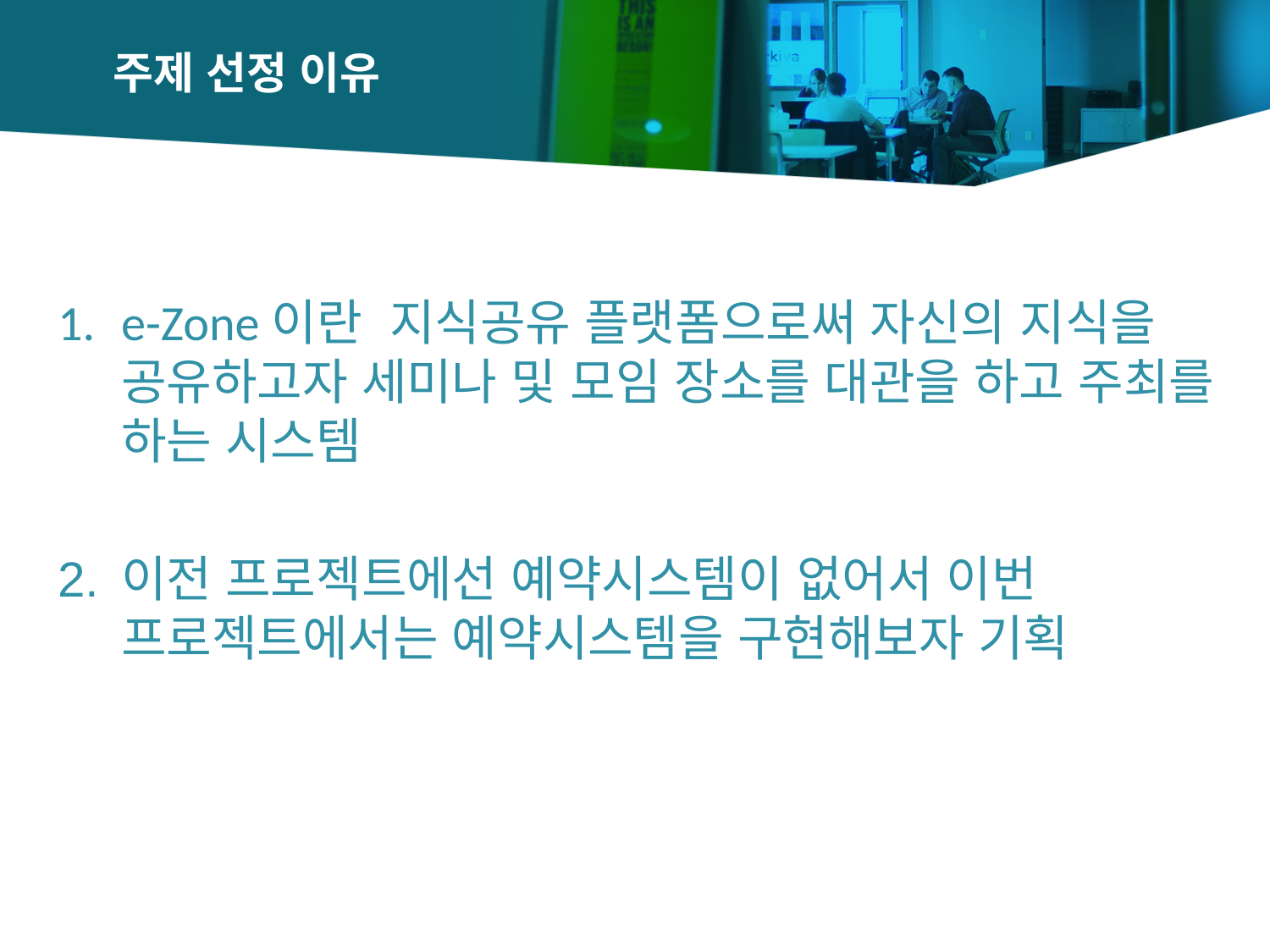

# 주제 선정 이유

e-Zone이란  지식공유 플랫폼으로써 자신의 지식을 공유하고자 세미나 및 모임 장소를 대관을 하고 주최를 하는 시스템

이전 프로젝트에선 예약시스템이 없어서 이번 프로젝트에서는 예약시스템을 구현해보자 기획